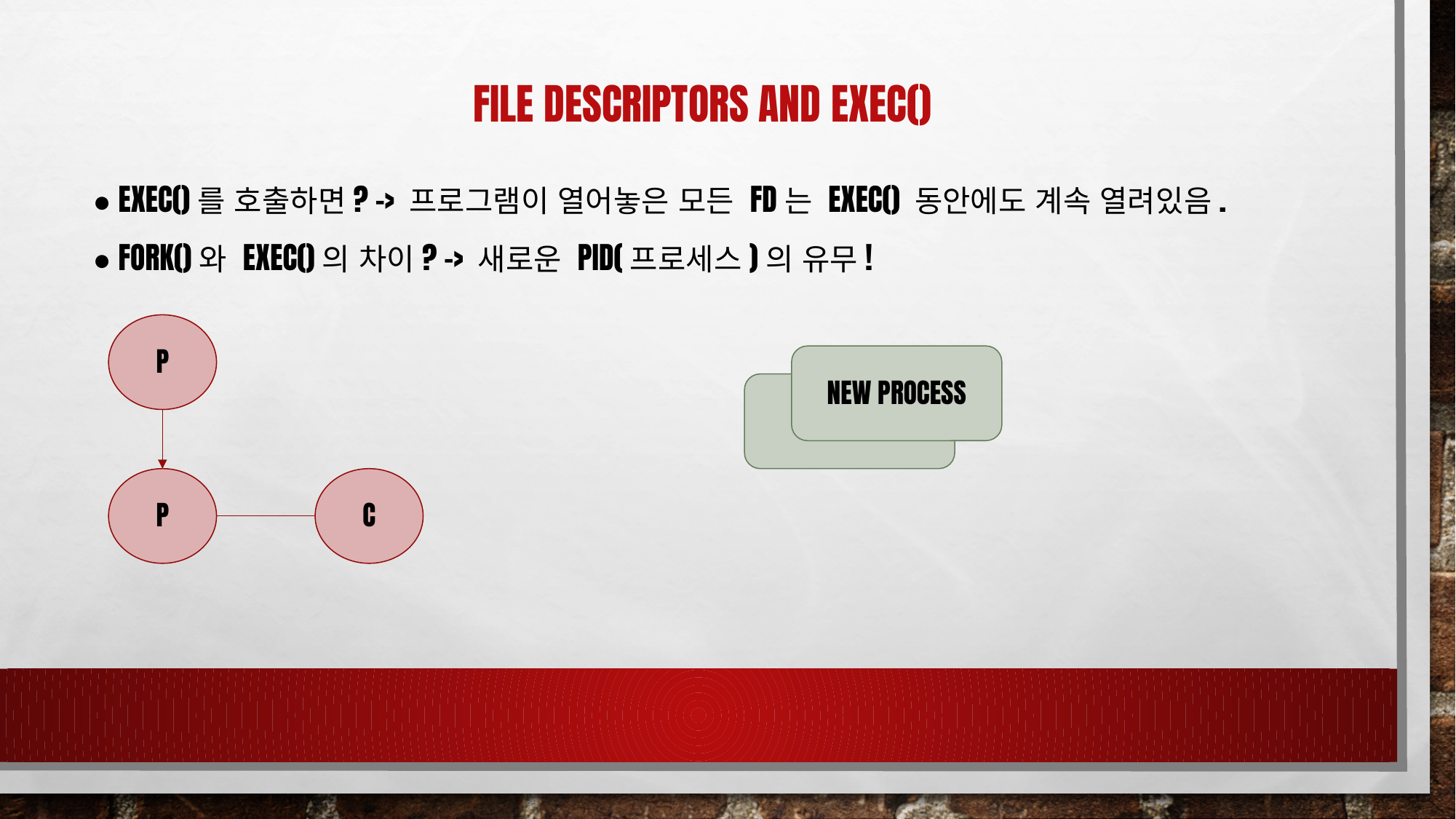

# File Descriptors and exec()
● exec()를 호출하면? -> 프로그램이 열어놓은 모든 fd는 exec() 동안에도 계속 열려있음.
● fork()와 exec()의 차이? -> 새로운 PID(프로세스)의 유무!

P
NEW PROCESS
PROCESS
P
C